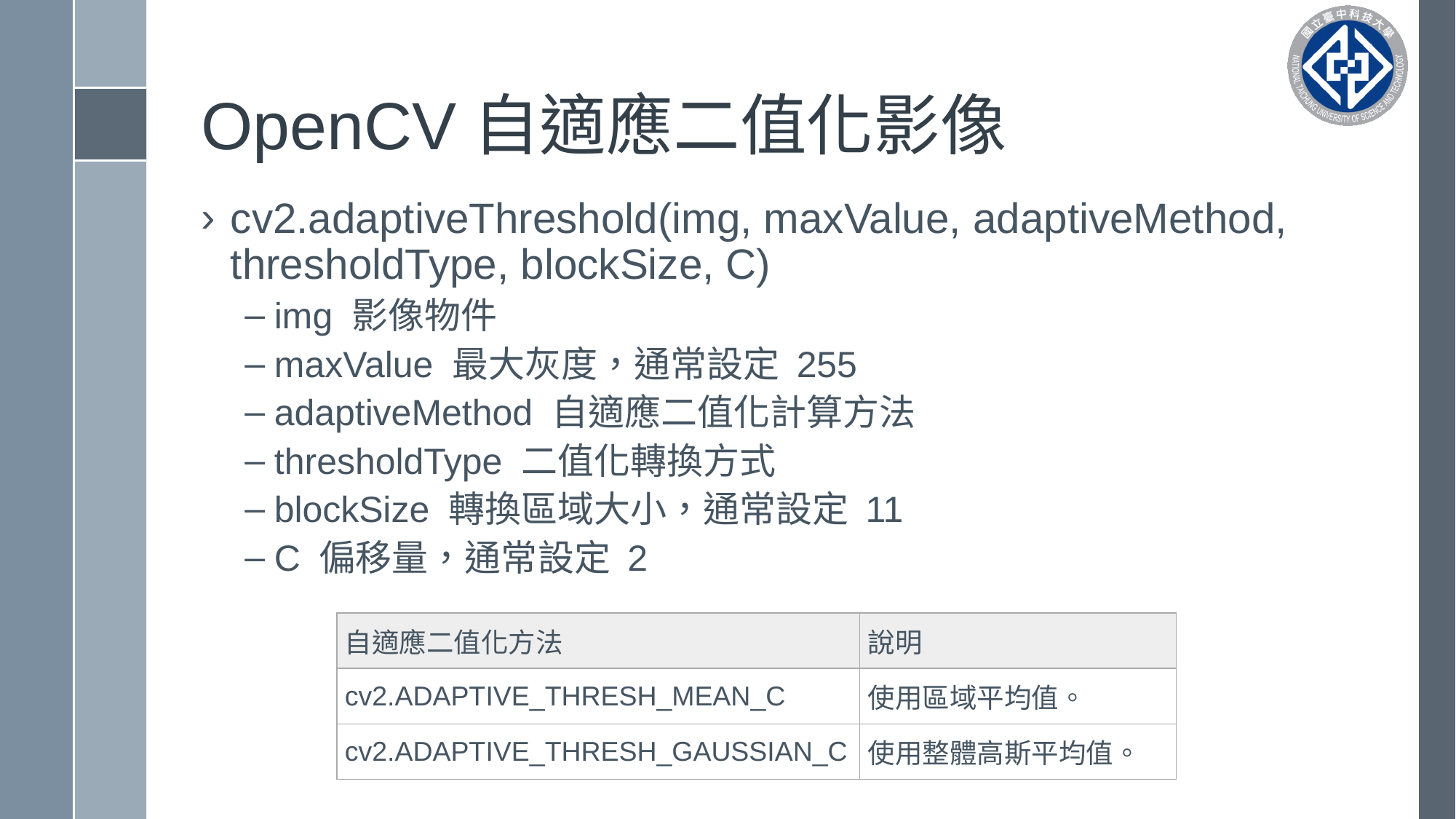

# OpenCV自適應二值化影像
cv2.adaptiveThreshold(img, maxValue, adaptiveMethod, thresholdType, blockSize, C)
img 影像物件
maxValue 最大灰度，通常設定 255
adaptiveMethod 自適應二值化計算方法
thresholdType 二值化轉換方式
blockSize 轉換區域大小，通常設定 11
C 偏移量，通常設定 2

| 自適應二值化方法 | 說明 |
| --- | --- |
| cv2.ADAPTIVE\_THRESH\_MEAN\_C | 使用區域平均值。 |
| cv2.ADAPTIVE\_THRESH\_GAUSSIAN\_C | 使用整體高斯平均值。 |